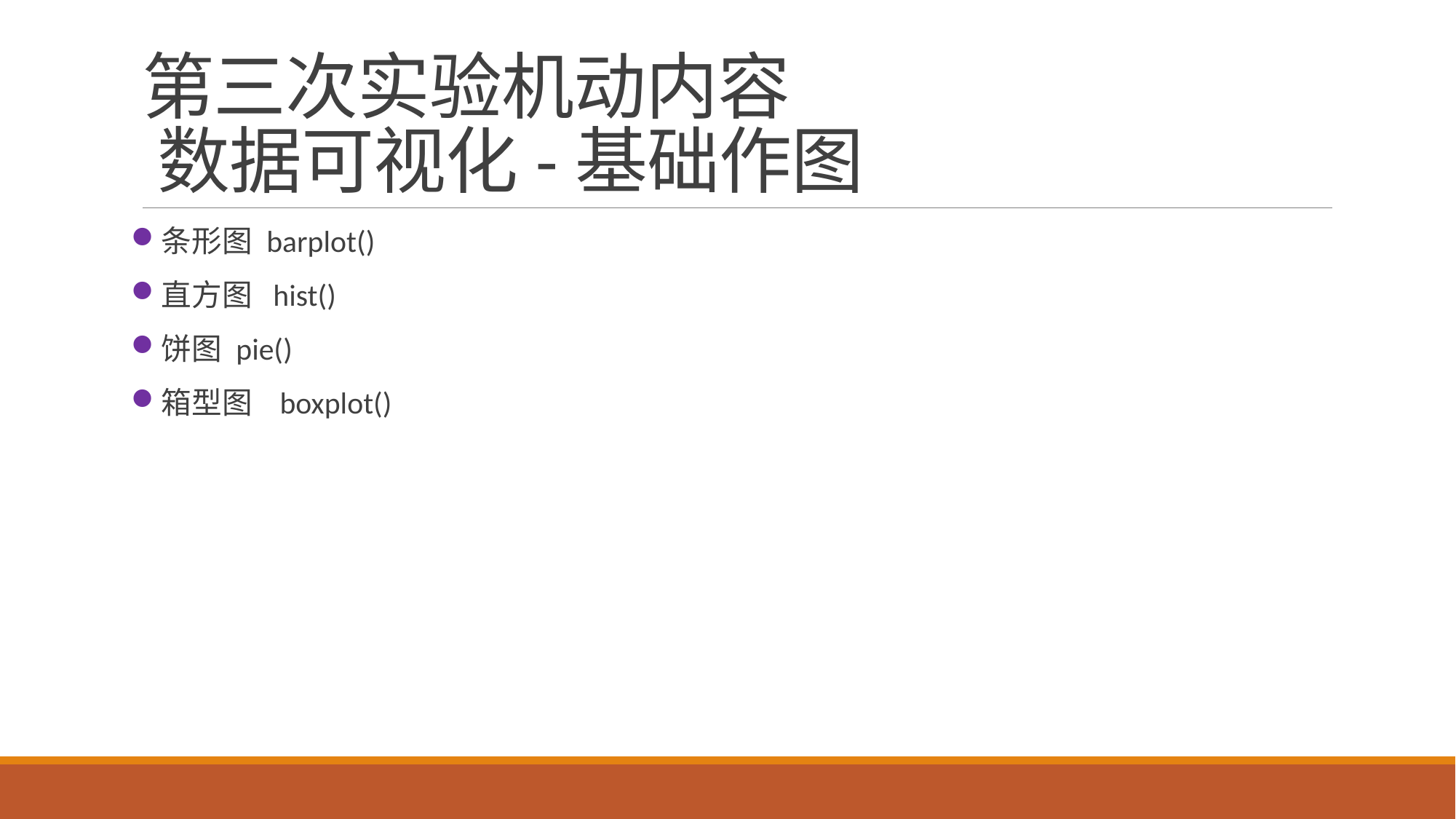

# 第三次实验机动内容 数据可视化-基础作图
条形图 barplot()
直方图  hist()
饼图 pie()
箱型图   boxplot()